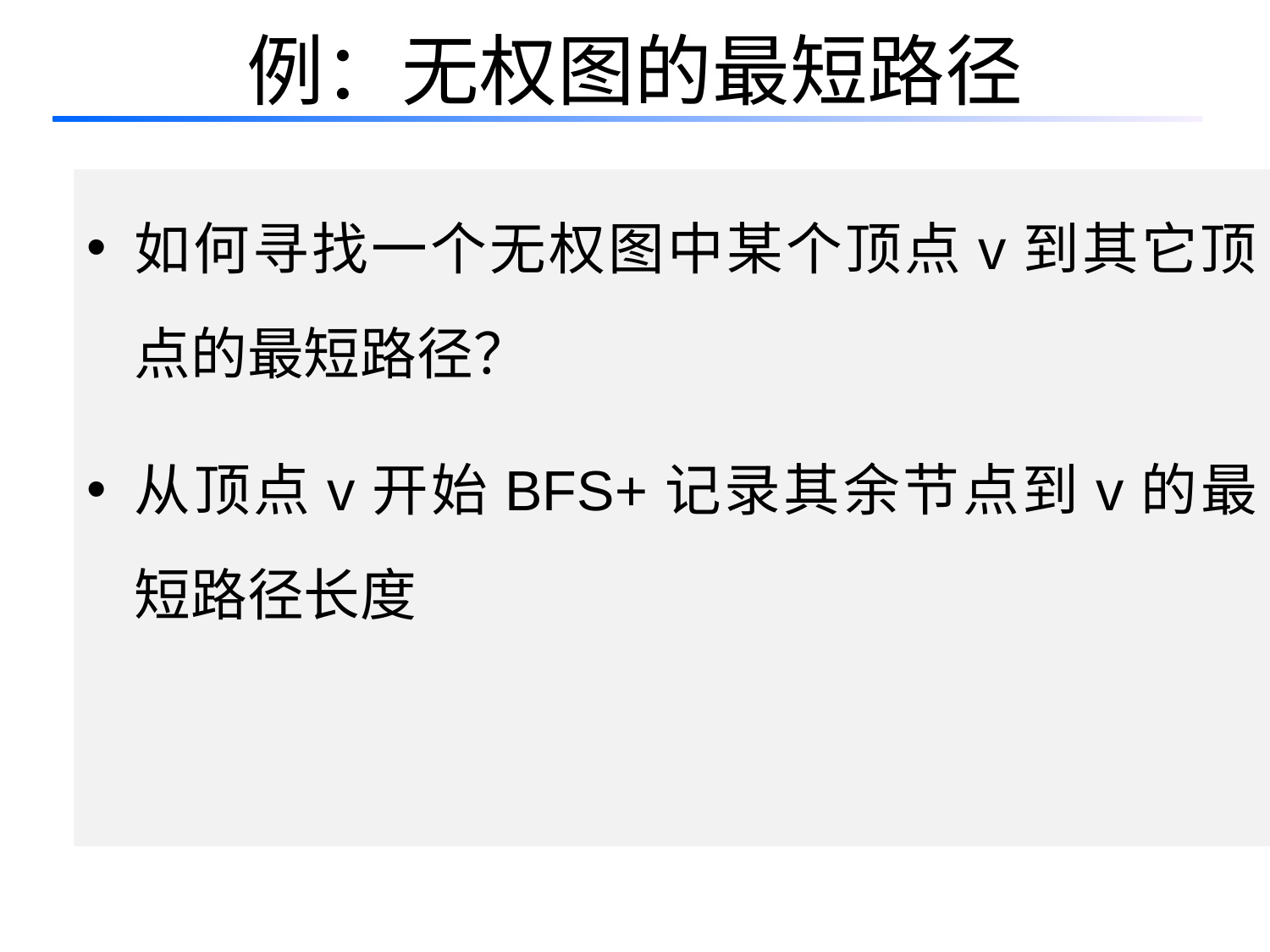

# 例：无权图的最短路径

如何寻找一个无权图中某个顶点v到其它顶点的最短路径？
从顶点v开始BFS+记录其余节点到v的最短路径长度